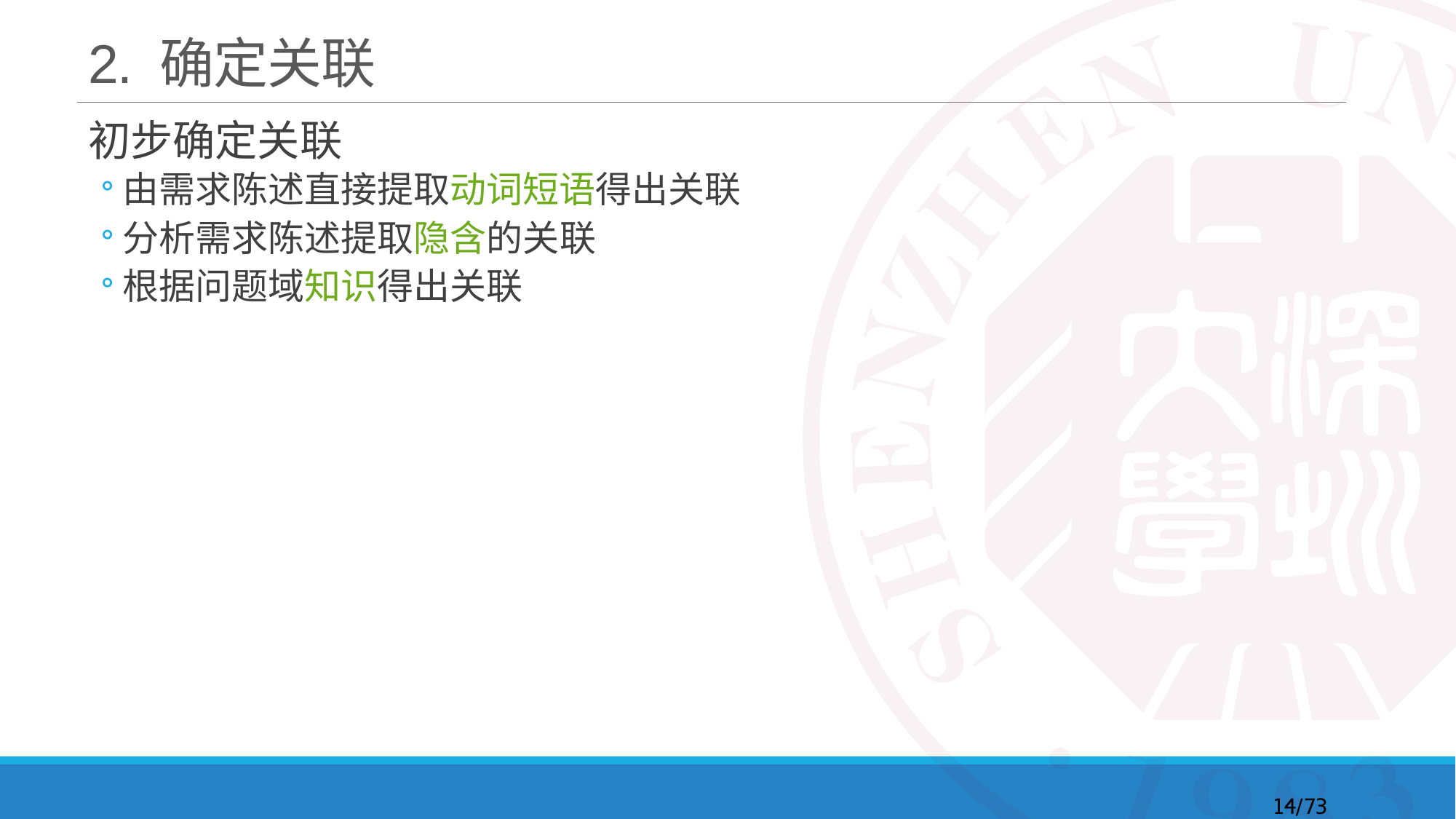

# 2. 确定关联
初步确定关联
由需求陈述直接提取动词短语得出关联
分析需求陈述提取隐含的关联
根据问题域知识得出关联

14/73